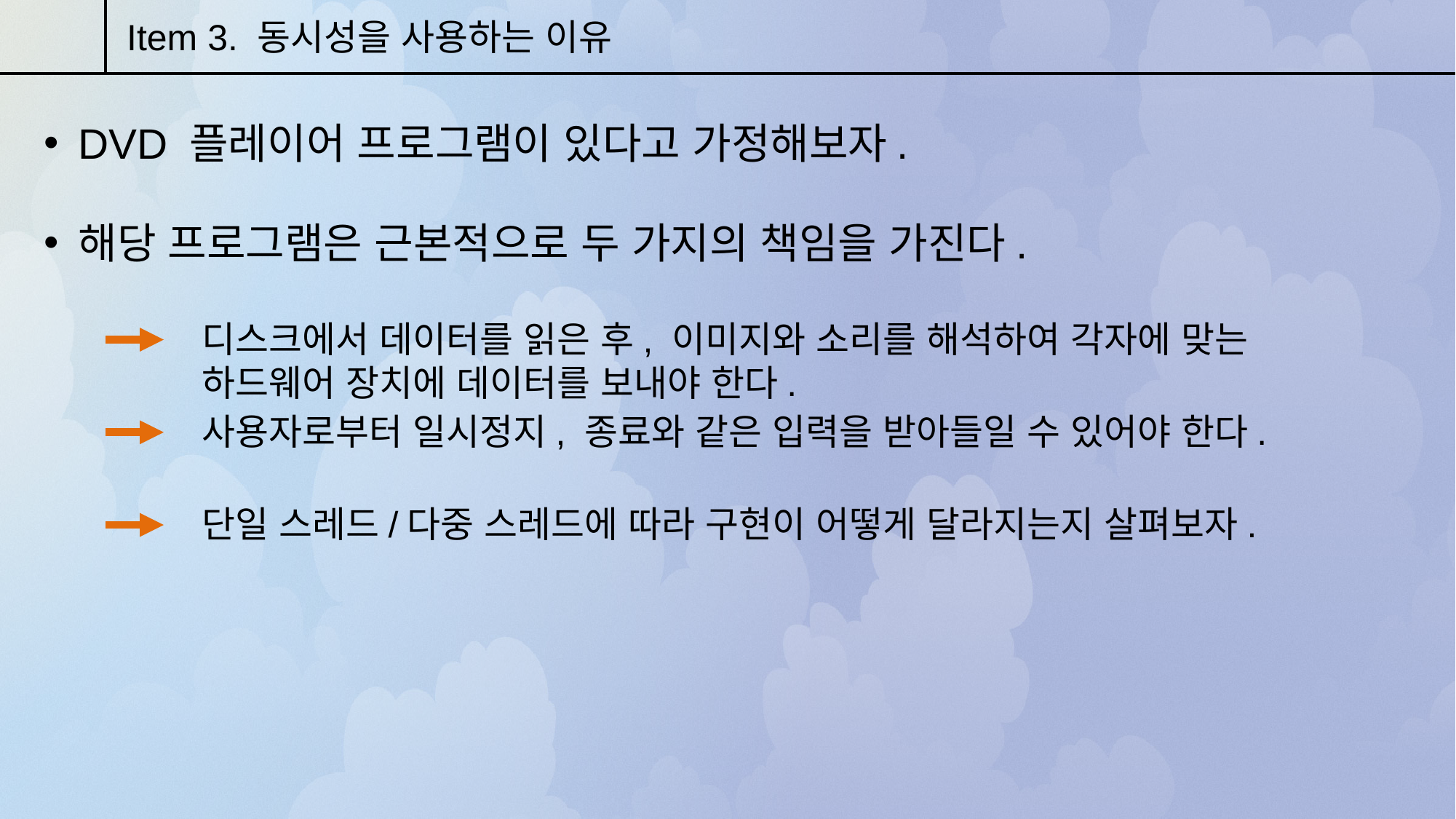

Item 3. 동시성을 사용하는 이유
DVD 플레이어 프로그램이 있다고 가정해보자.
해당 프로그램은 근본적으로 두 가지의 책임을 가진다.
디스크에서 데이터를 읽은 후, 이미지와 소리를 해석하여 각자에 맞는 하드웨어 장치에 데이터를 보내야 한다.
사용자로부터 일시정지, 종료와 같은 입력을 받아들일 수 있어야 한다.
단일 스레드/다중 스레드에 따라 구현이 어떻게 달라지는지 살펴보자.